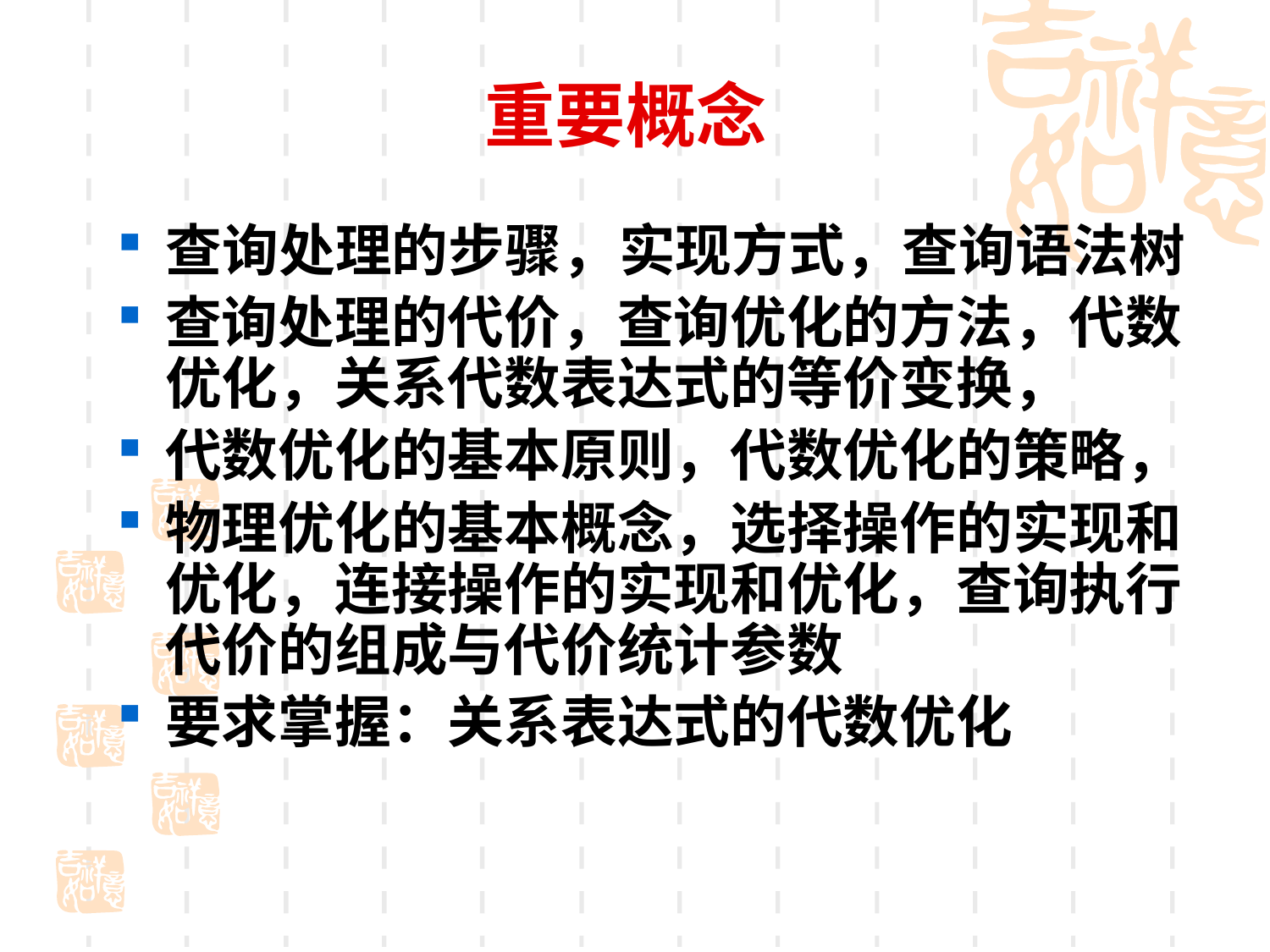

# 重要概念
查询处理的步骤，实现方式，查询语法树
查询处理的代价，查询优化的方法，代数优化，关系代数表达式的等价变换，
代数优化的基本原则，代数优化的策略，
物理优化的基本概念，选择操作的实现和优化，连接操作的实现和优化，查询执行代价的组成与代价统计参数
要求掌握：关系表达式的代数优化